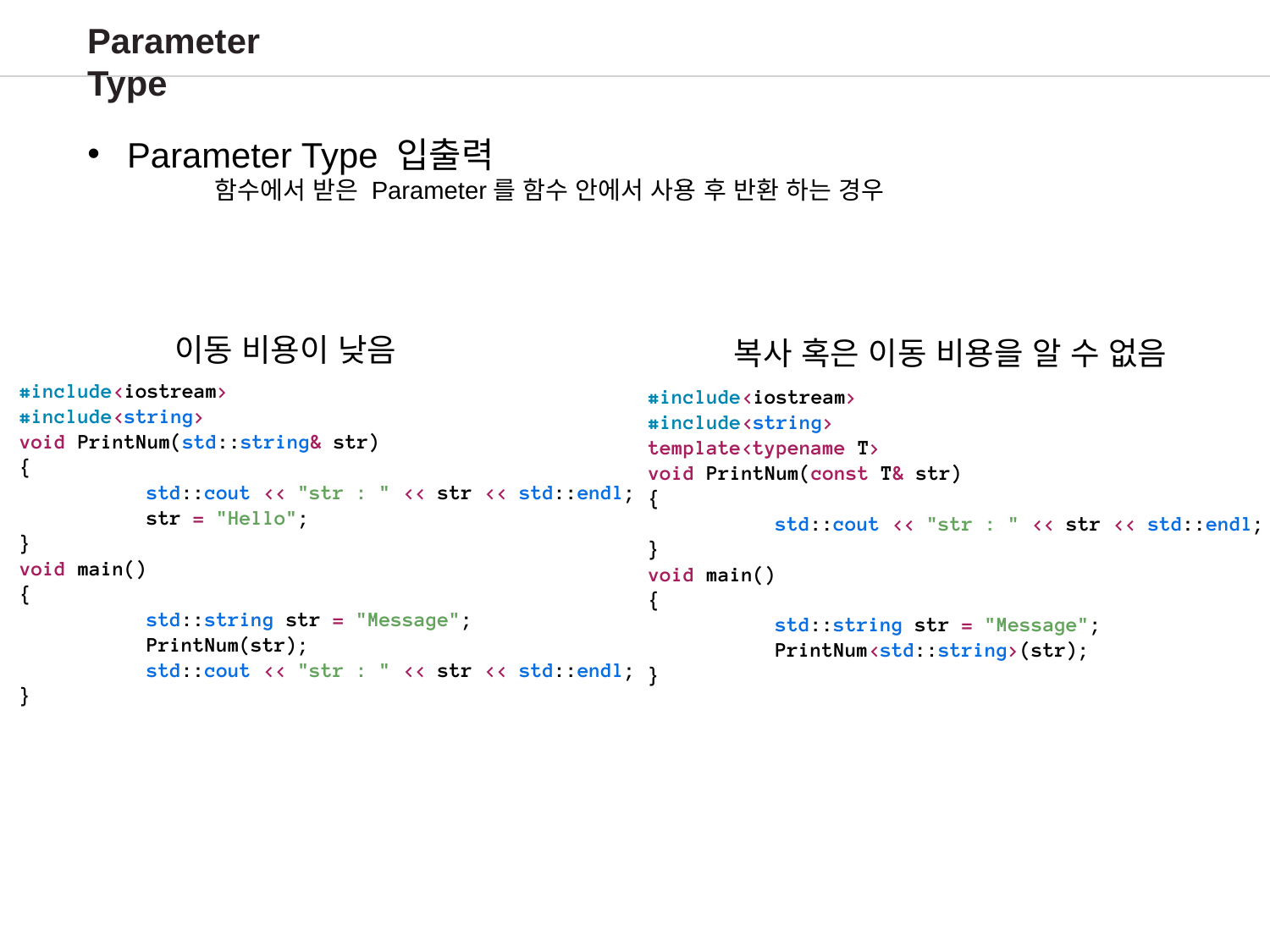

Parameter Type
Parameter Type 입출력
	함수에서 받은 Parameter를 함수 안에서 사용 후 반환 하는 경우
이동 비용이 낮음
복사 혹은 이동 비용을 알 수 없음
#include<iostream>
#include<string>
void PrintNum(std::string& str)
{
	std::cout << "str : " << str << std::endl;
	str = "Hello";
}
void main()
{
	std::string str = "Message";
	PrintNum(str);
	std::cout << "str : " << str << std::endl;
}
#include<iostream>
#include<string>
template<typename T>
void PrintNum(const T& str)
{
	std::cout << "str : " << str << std::endl;
}
void main()
{
	std::string str = "Message";
	PrintNum<std::string>(str);
}